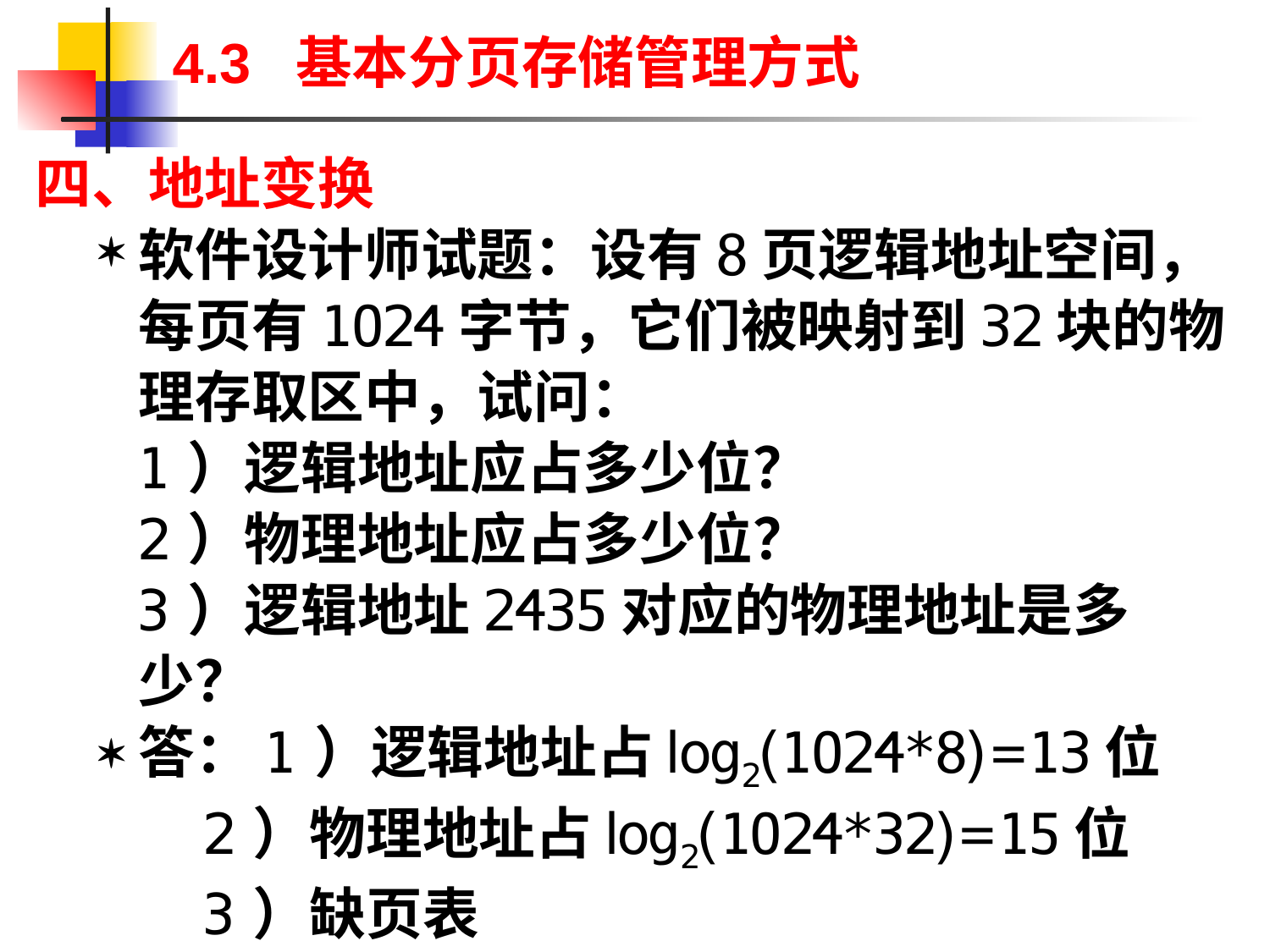

# 4.3  基本分页存储管理方式
四、地址变换
软件设计师试题：设有8页逻辑地址空间，每页有1024字节，它们被映射到32块的物理存取区中，试问：
1）逻辑地址应占多少位？
2）物理地址应占多少位？
 	3）逻辑地址2435对应的物理地址是多少？
答：1）逻辑地址占log2(1024*8)=13位
    2）物理地址占log2(1024*32)=15位
    3）缺页表